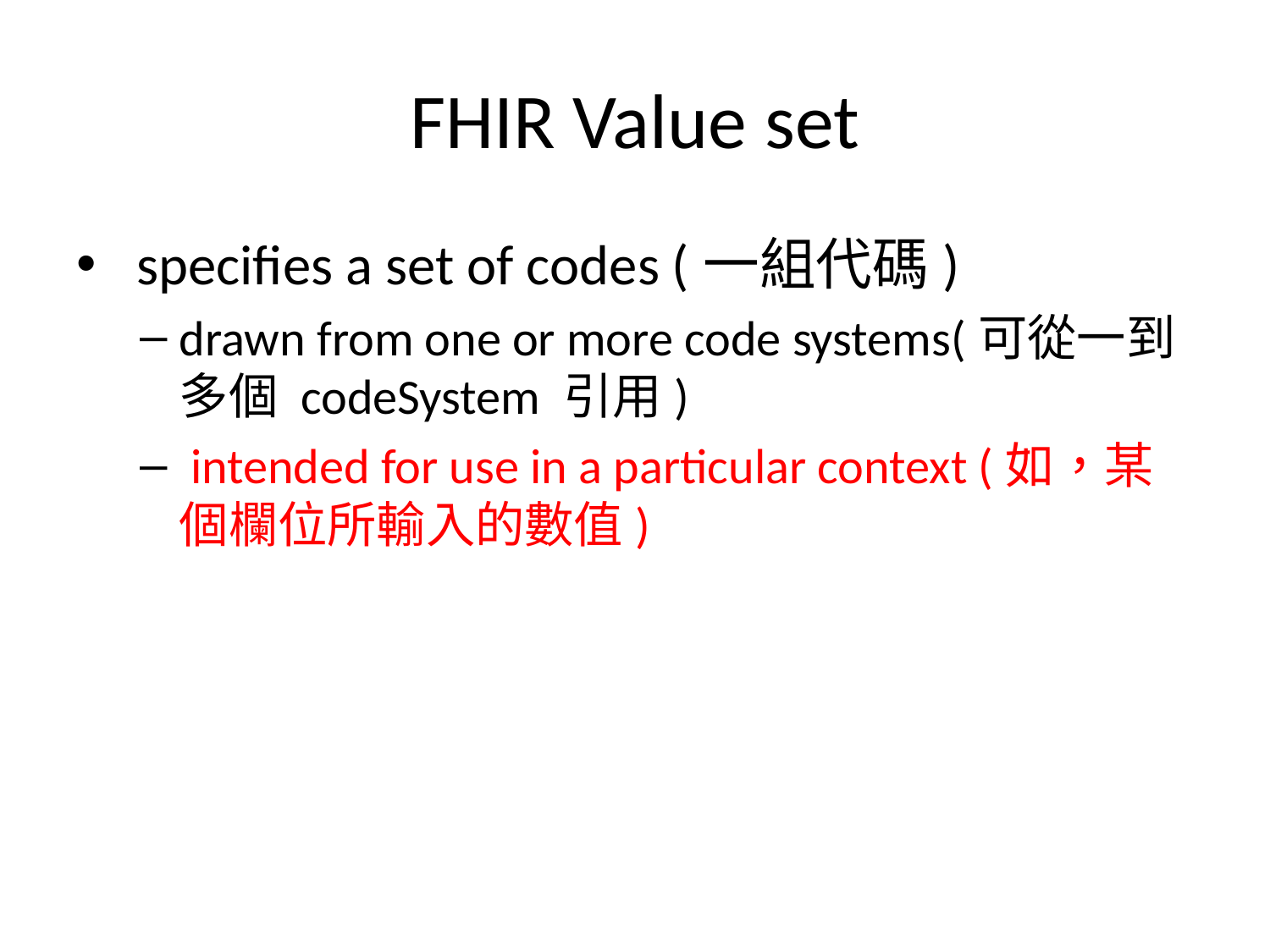

# FHIR Value set
 specifies a set of codes (一組代碼)
drawn from one or more code systems(可從一到多個 codeSystem 引用)
 intended for use in a particular context (如，某個欄位所輸入的數值)